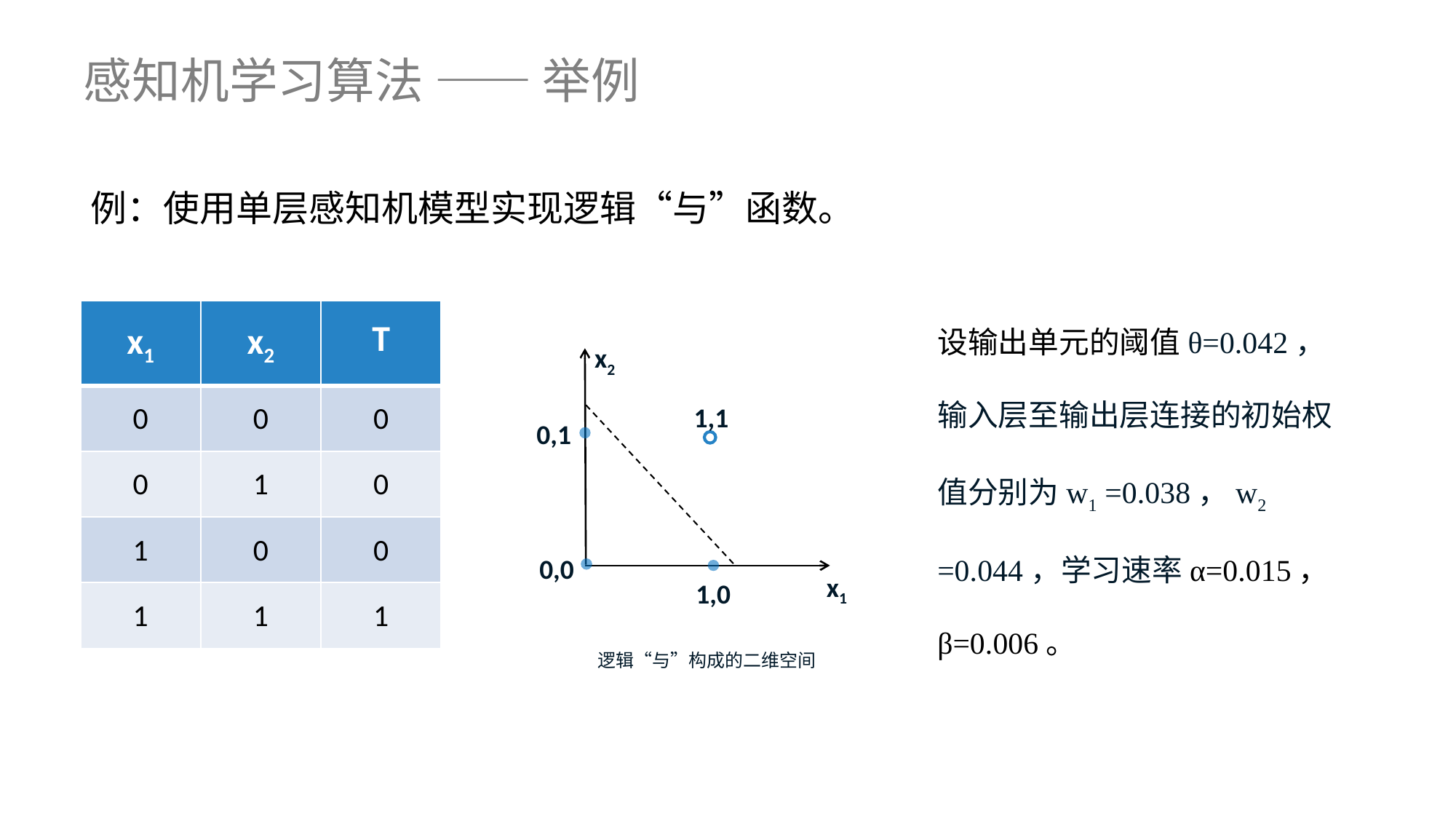

# 感知机学习算法 —— 举例
例：使用单层感知机模型实现逻辑“与”函数。
设输出单元的阈值θ=0.042，输入层至输出层连接的初始权值分别为w1 =0.038，w2 =0.044，学习速率α=0.015，β=0.006。
| x1 | x2 | T |
| --- | --- | --- |
| 0 | 0 | 0 |
| 0 | 1 | 0 |
| 1 | 0 | 0 |
| 1 | 1 | 1 |
x2
1,1
0,1

0,0
x1
1,0

逻辑“与”构成的二维空间